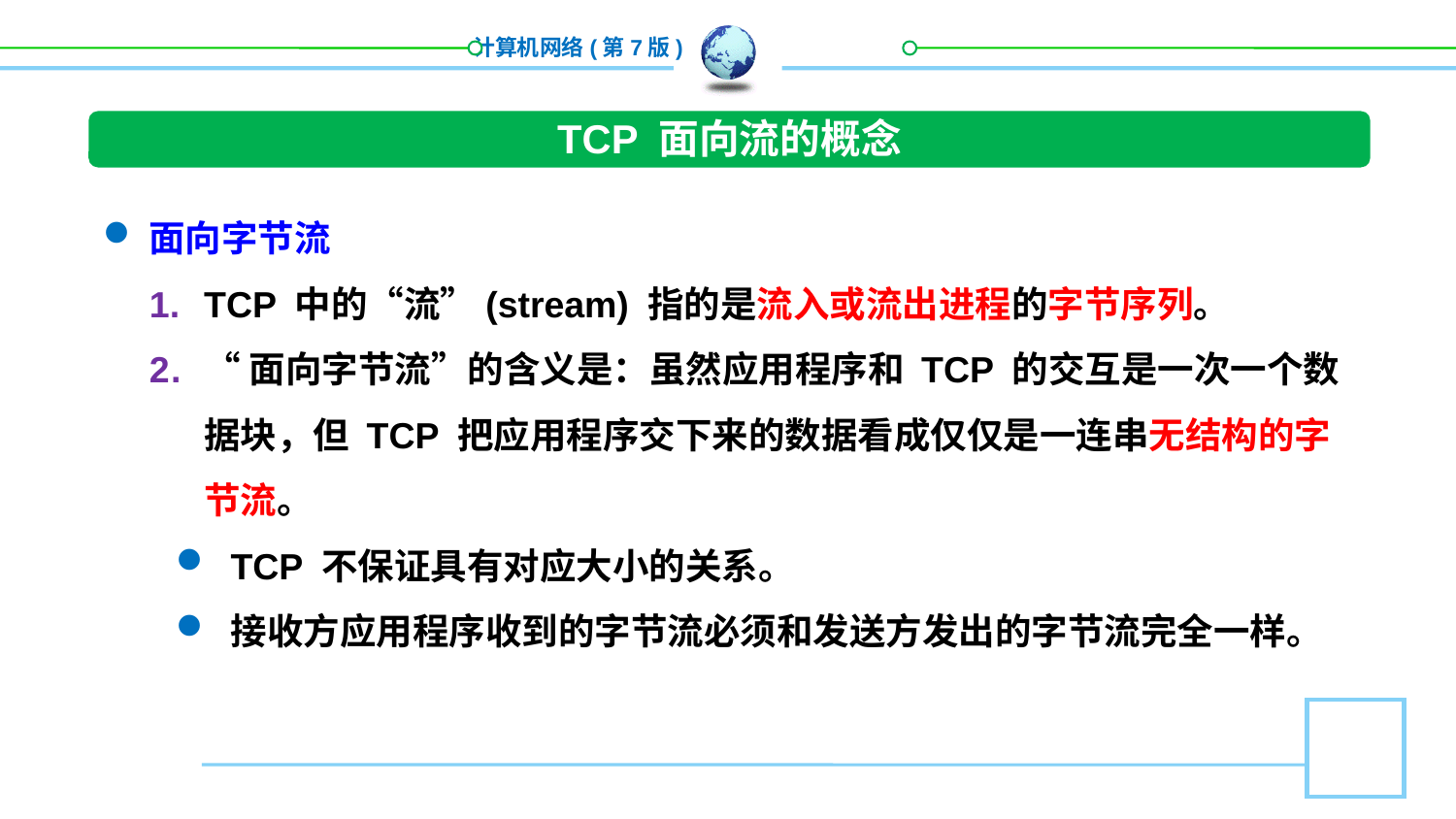

TCP 面向流的概念

面向字节流
TCP 中的“流”(stream) 指的是流入或流出进程的字节序列。
“面向字节流”的含义是：虽然应用程序和 TCP 的交互是一次一个数据块，但 TCP 把应用程序交下来的数据看成仅仅是一连串无结构的字节流。
TCP 不保证具有对应大小的关系。
接收方应用程序收到的字节流必须和发送方发出的字节流完全一样。